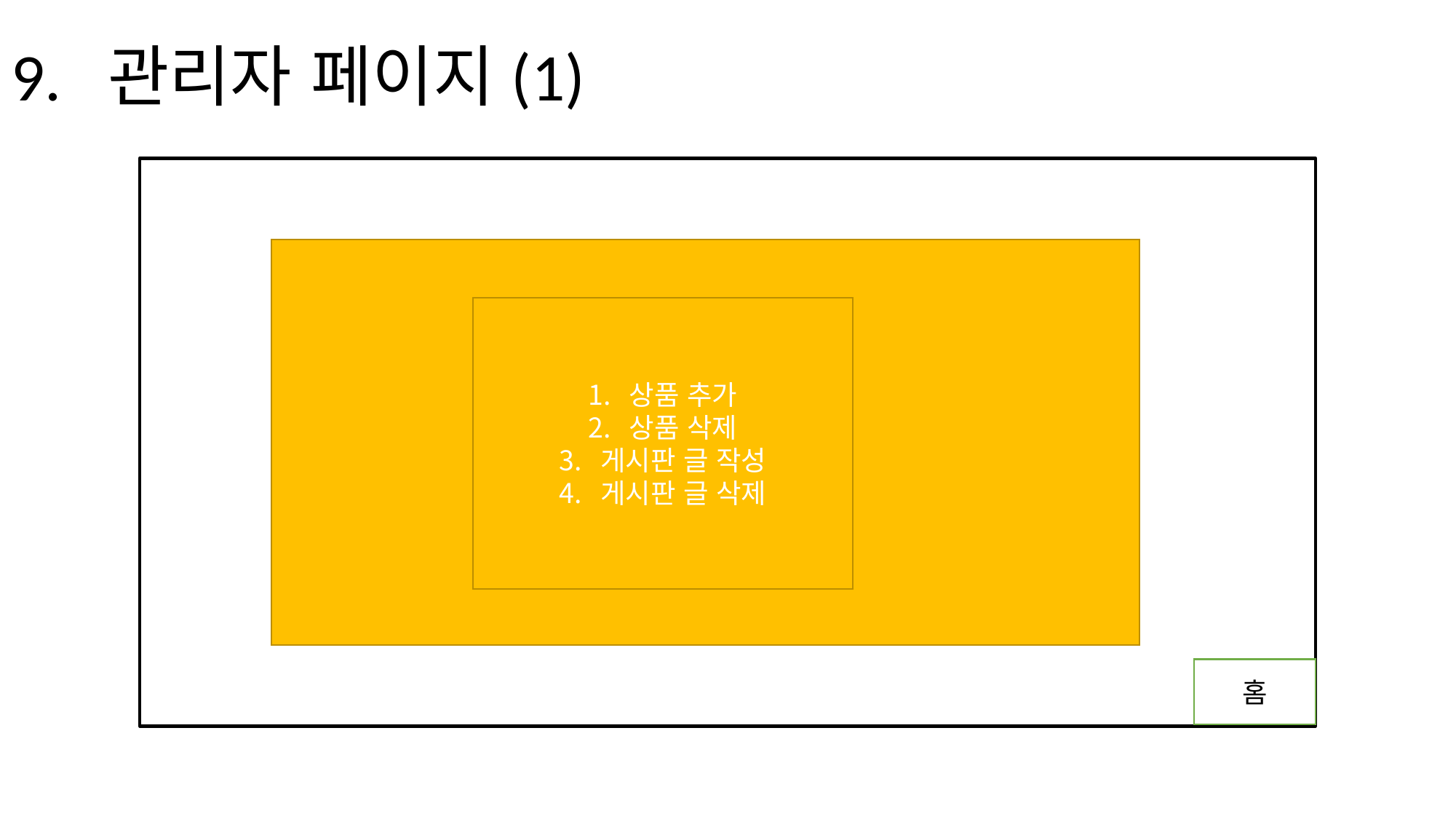

# 9.  관리자 페이지(1)

상품 추가
상품 삭제
게시판 글 작성
게시판 글 삭제
홈